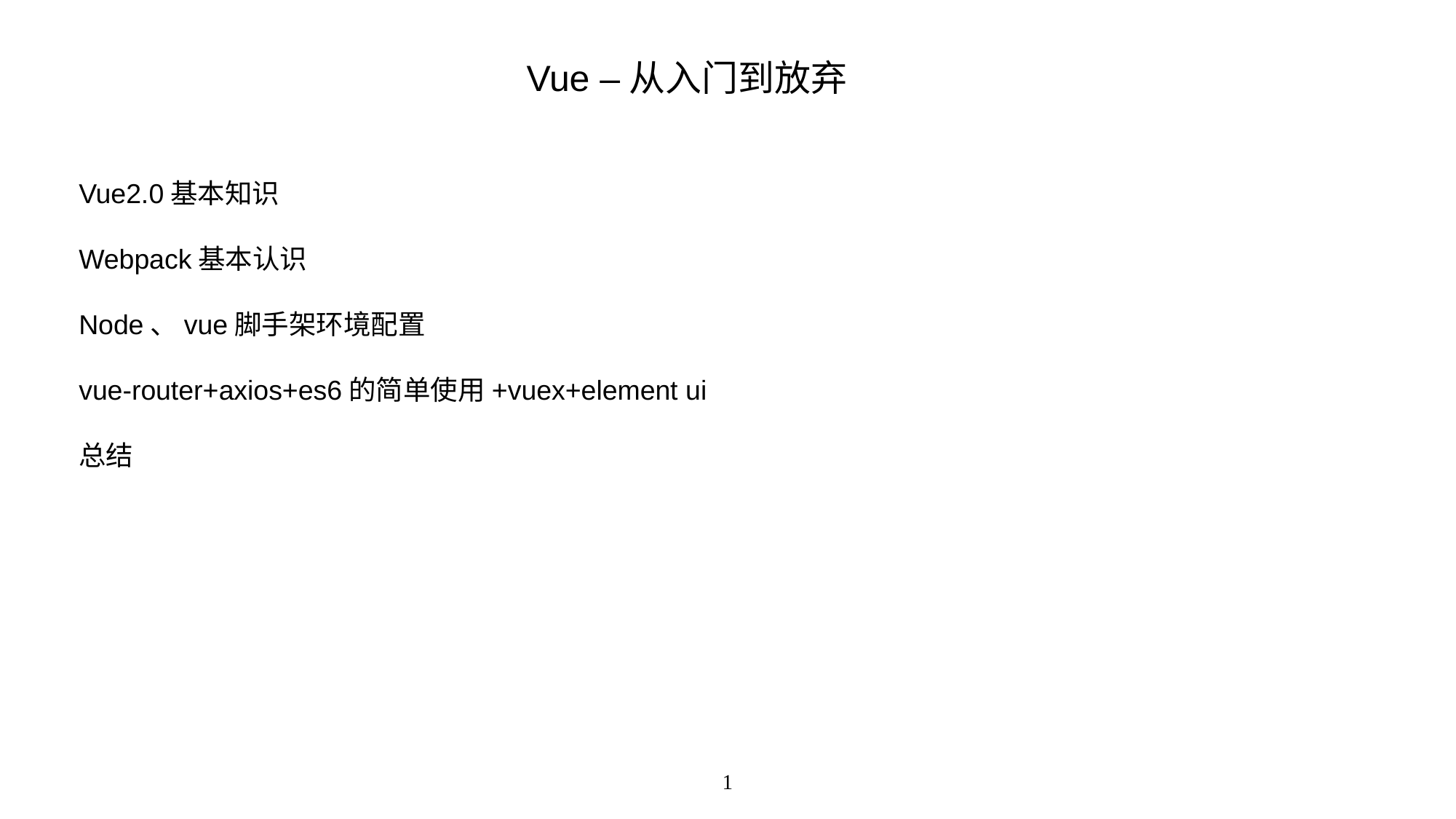

Vue –从入门到放弃
Vue2.0基本知识

Webpack基本认识

Node、vue脚手架环境配置

vue-router+axios+es6的简单使用+vuex+element ui

总结
1